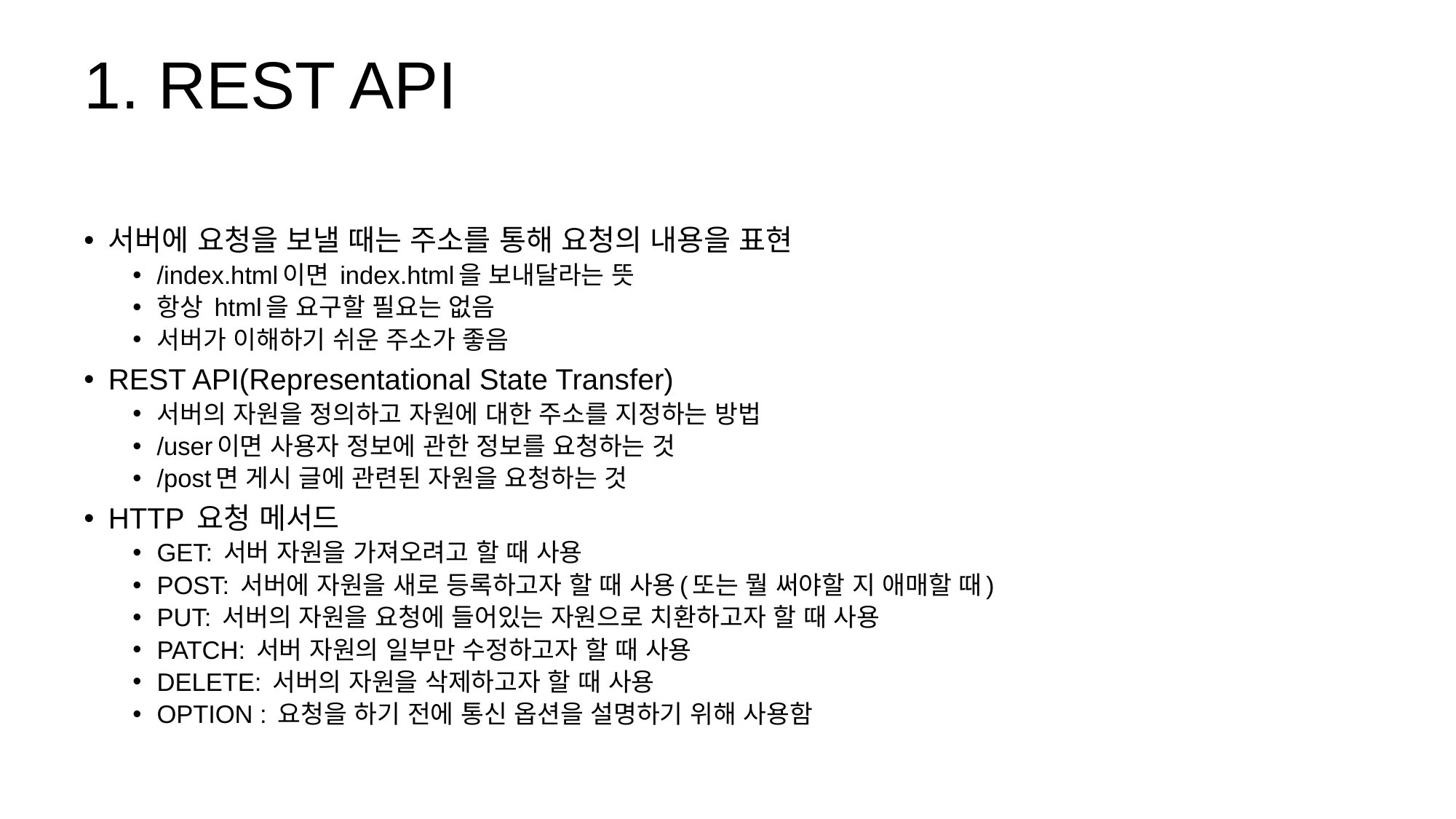

1. REST API
서버에 요청을 보낼 때는 주소를 통해 요청의 내용을 표현
/index.html이면 index.html을 보내달라는 뜻
항상 html을 요구할 필요는 없음
서버가 이해하기 쉬운 주소가 좋음
REST API(Representational State Transfer)
서버의 자원을 정의하고 자원에 대한 주소를 지정하는 방법
/user이면 사용자 정보에 관한 정보를 요청하는 것
/post면 게시 글에 관련된 자원을 요청하는 것
HTTP 요청 메서드
GET: 서버 자원을 가져오려고 할 때 사용
POST: 서버에 자원을 새로 등록하고자 할 때 사용(또는 뭘 써야할 지 애매할 때)
PUT: 서버의 자원을 요청에 들어있는 자원으로 치환하고자 할 때 사용
PATCH: 서버 자원의 일부만 수정하고자 할 때 사용
DELETE: 서버의 자원을 삭제하고자 할 때 사용
OPTION : 요청을 하기 전에 통신 옵션을 설명하기 위해 사용함